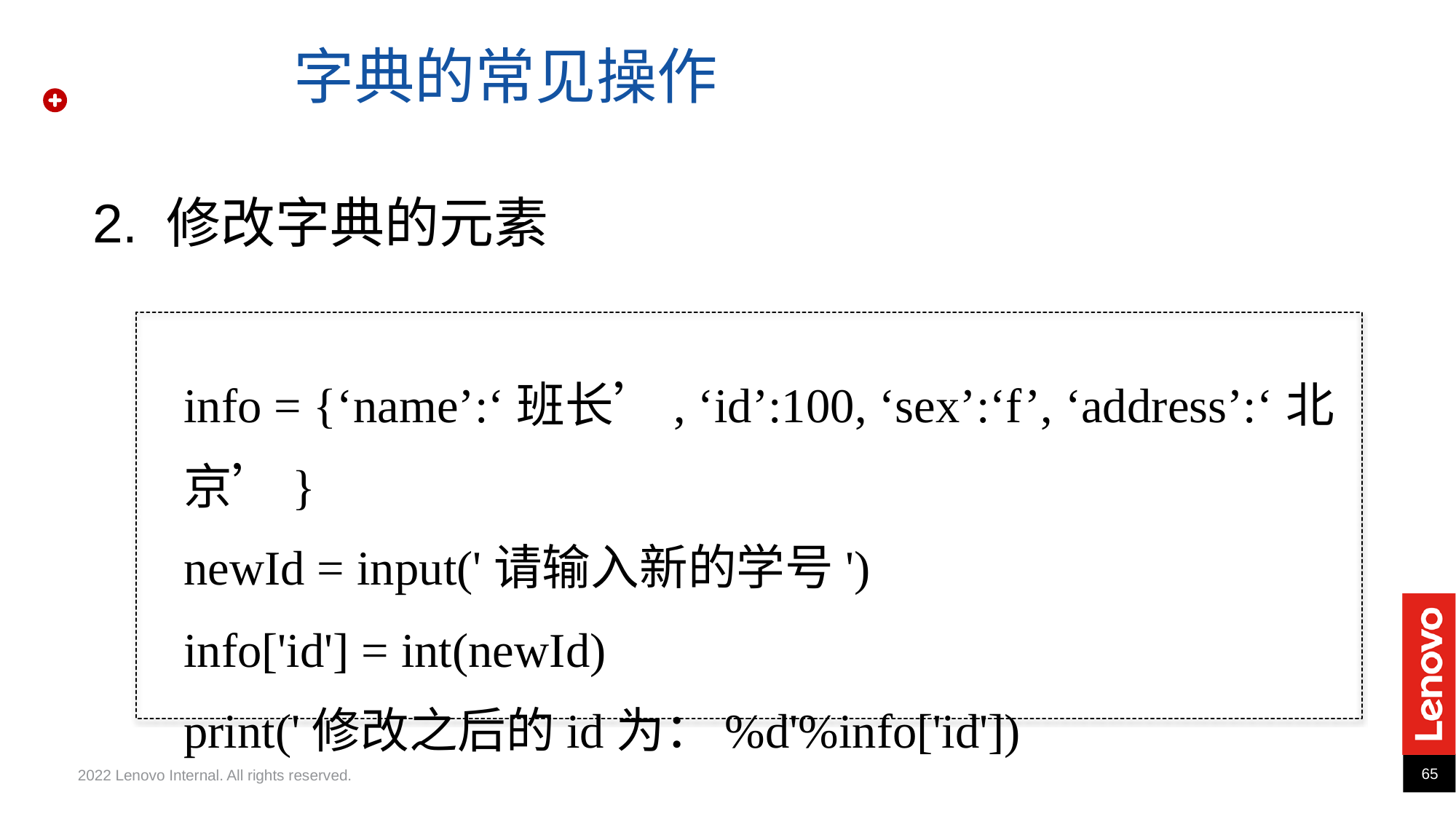

字典的常见操作
2. 修改字典的元素

info = {‘name’:‘班长’, ‘id’:100, ‘sex’:‘f’, ‘address’:‘北京’}
newId = input('请输入新的学号')
info['id'] = int(newId)
print('修改之后的id为：%d'%info['id'])